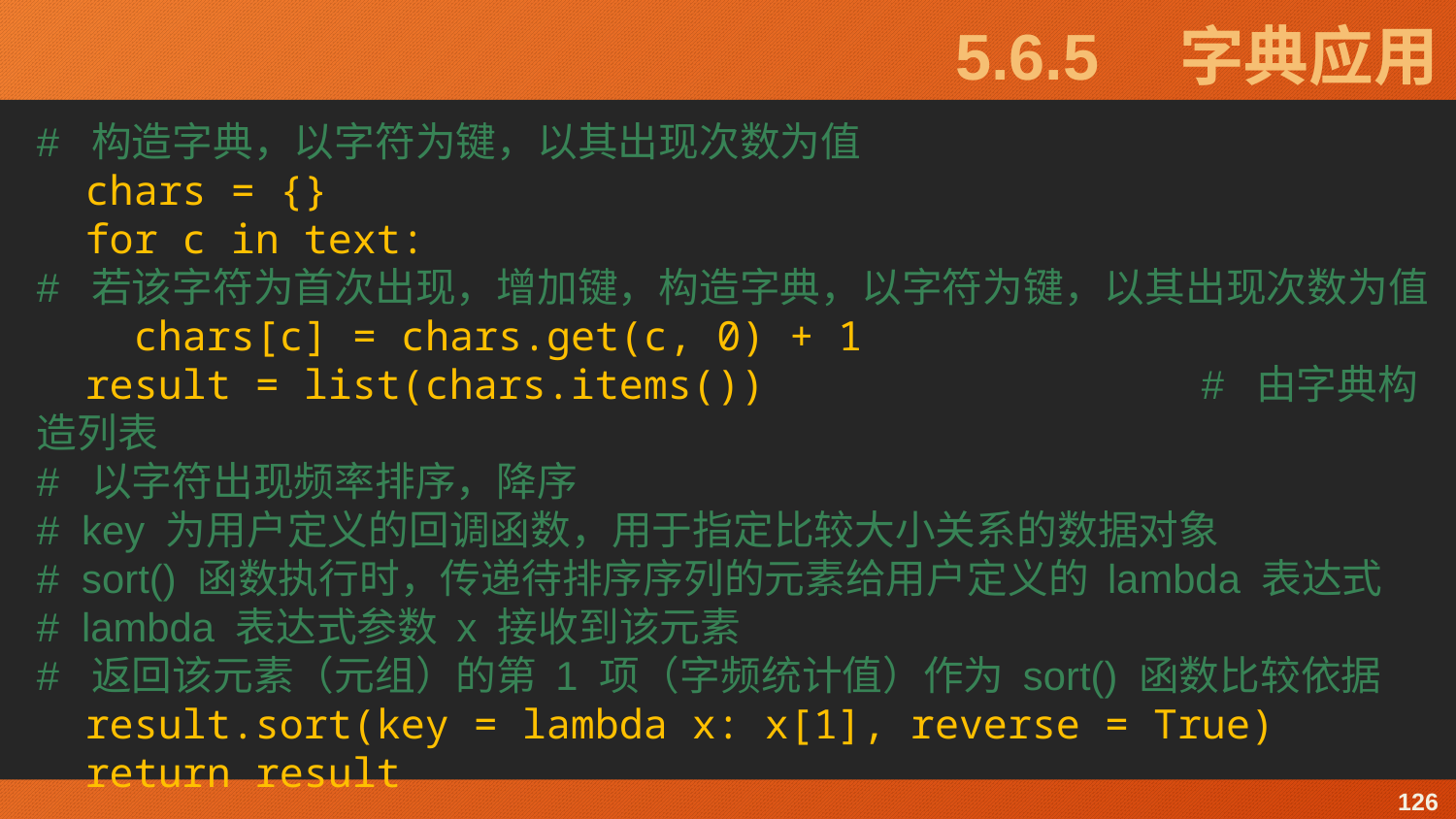

# 5.6.5　字典应用
#  构造字典，以字符为键，以其出现次数为值
  chars = {}
  for c in text:
#  若该字符为首次出现，增加键，构造字典，以字符为键，以其出现次数为值
    chars[c] = chars.get(c, 0) + 1
  result = list(chars.items())			#  由字典构造列表
#  以字符出现频率排序，降序
#  key 为用户定义的回调函数，用于指定比较大小关系的数据对象
#  sort() 函数执行时，传递待排序序列的元素给用户定义的 lambda 表达式
#  lambda 表达式参数 x 接收到该元素
#  返回该元素（元组）的第 1 项（字频统计值）作为 sort() 函数比较依据
  result.sort(key = lambda x: x[1], reverse = True)
  return result
126